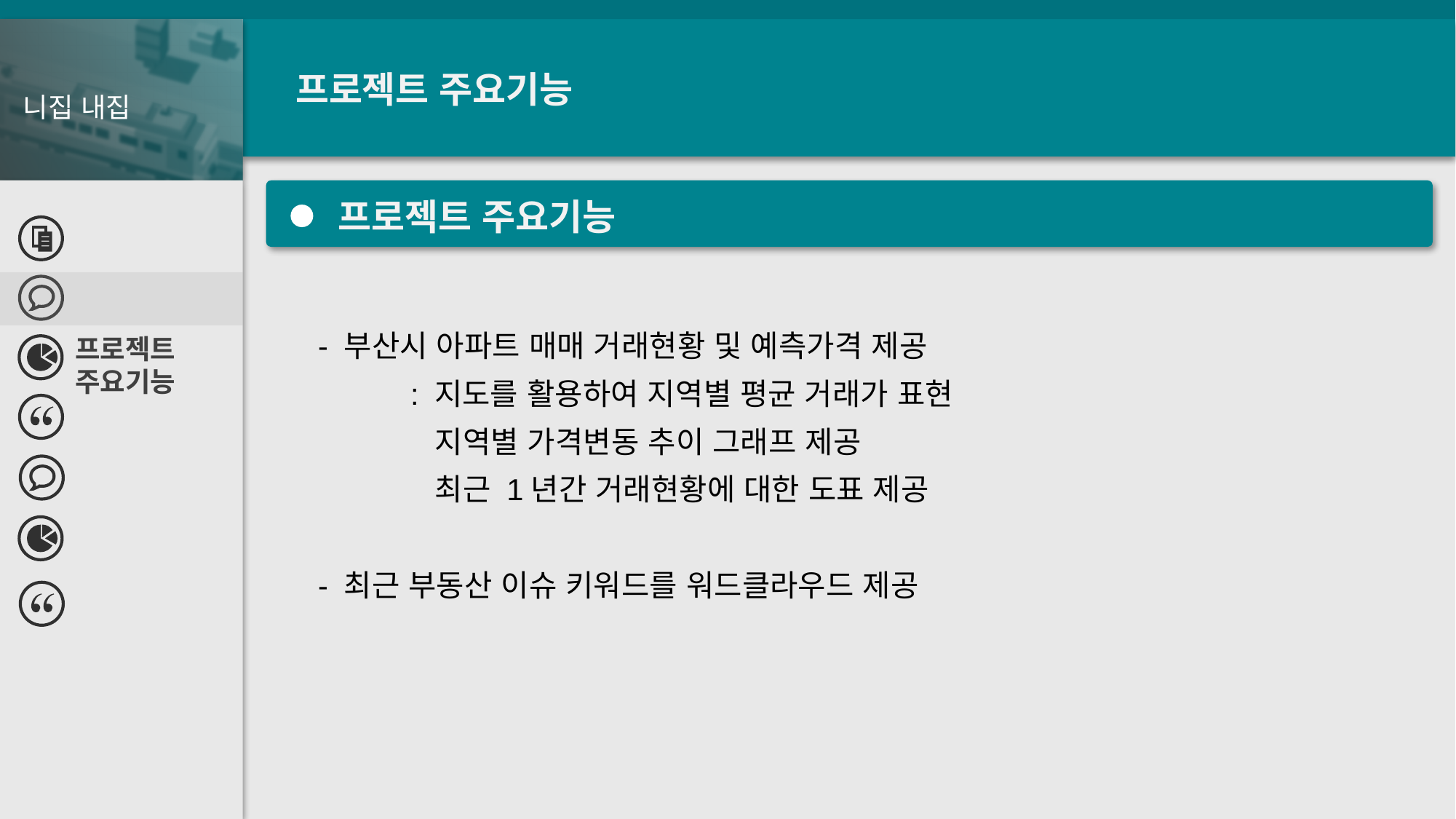

프로젝트 주요기능

프로젝트 주요기능

  - 부산시 아파트 매매 거래현황 및 예측가격 제공
	: 지도를 활용하여 지역별 평균 거래가 표현
	  지역별 가격변동 추이 그래프 제공
	  최근 1년간 거래현황에 대한 도표 제공

  - 최근 부동산 이슈 키워드를 워드클라우드 제공
프로젝트
주요기능